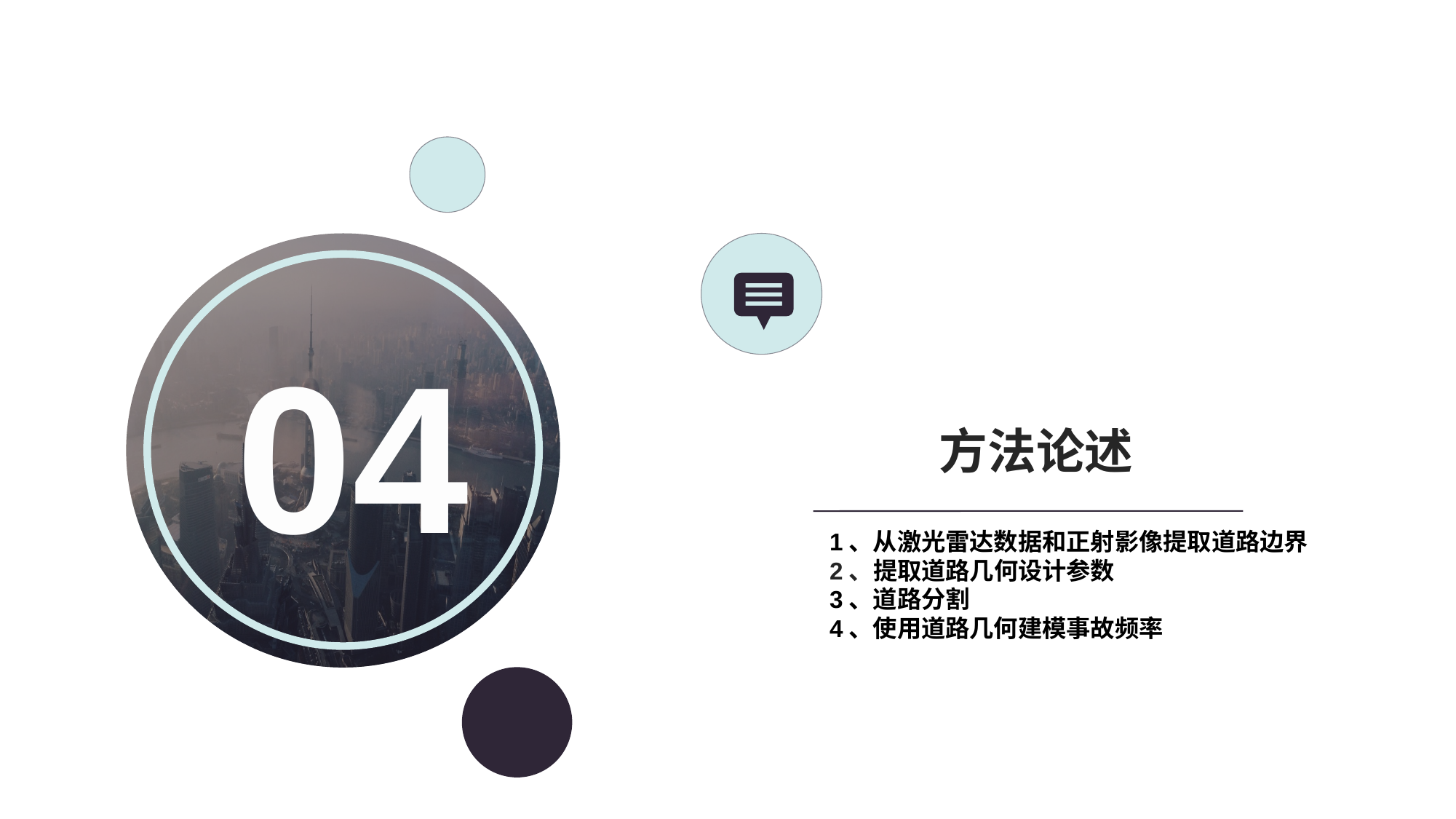

04
方法论述
1、从激光雷达数据和正射影像提取道路边界
2、提取道路几何设计参数
3、道路分割
4、使用道路几何建模事故频率